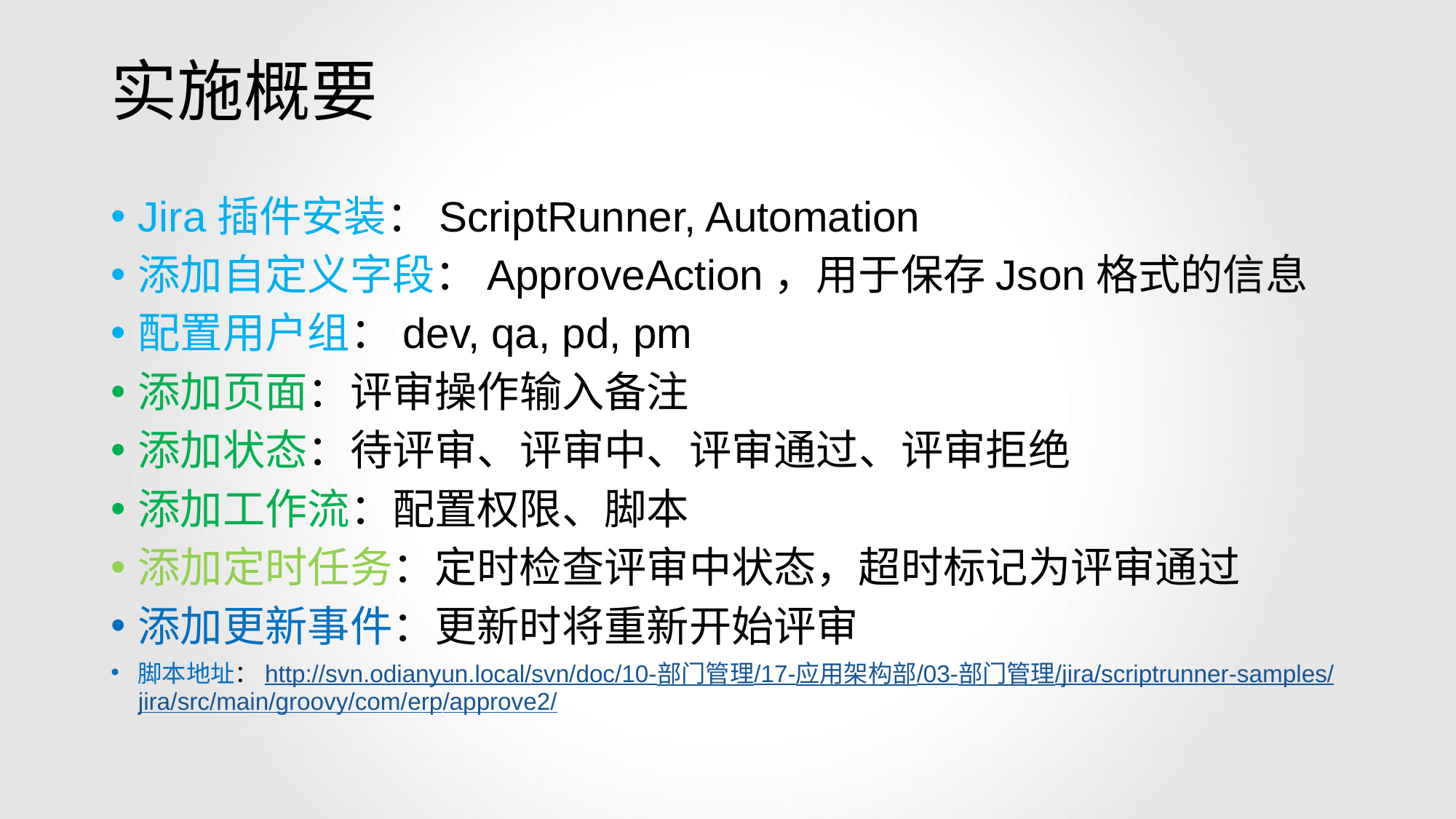

# 实施概要
Jira插件安装：ScriptRunner, Automation
添加自定义字段：ApproveAction，用于保存Json格式的信息
配置用户组：dev, qa, pd, pm
添加页面：评审操作输入备注
添加状态：待评审、评审中、评审通过、评审拒绝
添加工作流：配置权限、脚本
添加定时任务：定时检查评审中状态，超时标记为评审通过
添加更新事件：更新时将重新开始评审
脚本地址：http://svn.odianyun.local/svn/doc/10-部门管理/17-应用架构部/03-部门管理/jira/scriptrunner-samples/jira/src/main/groovy/com/erp/approve2/